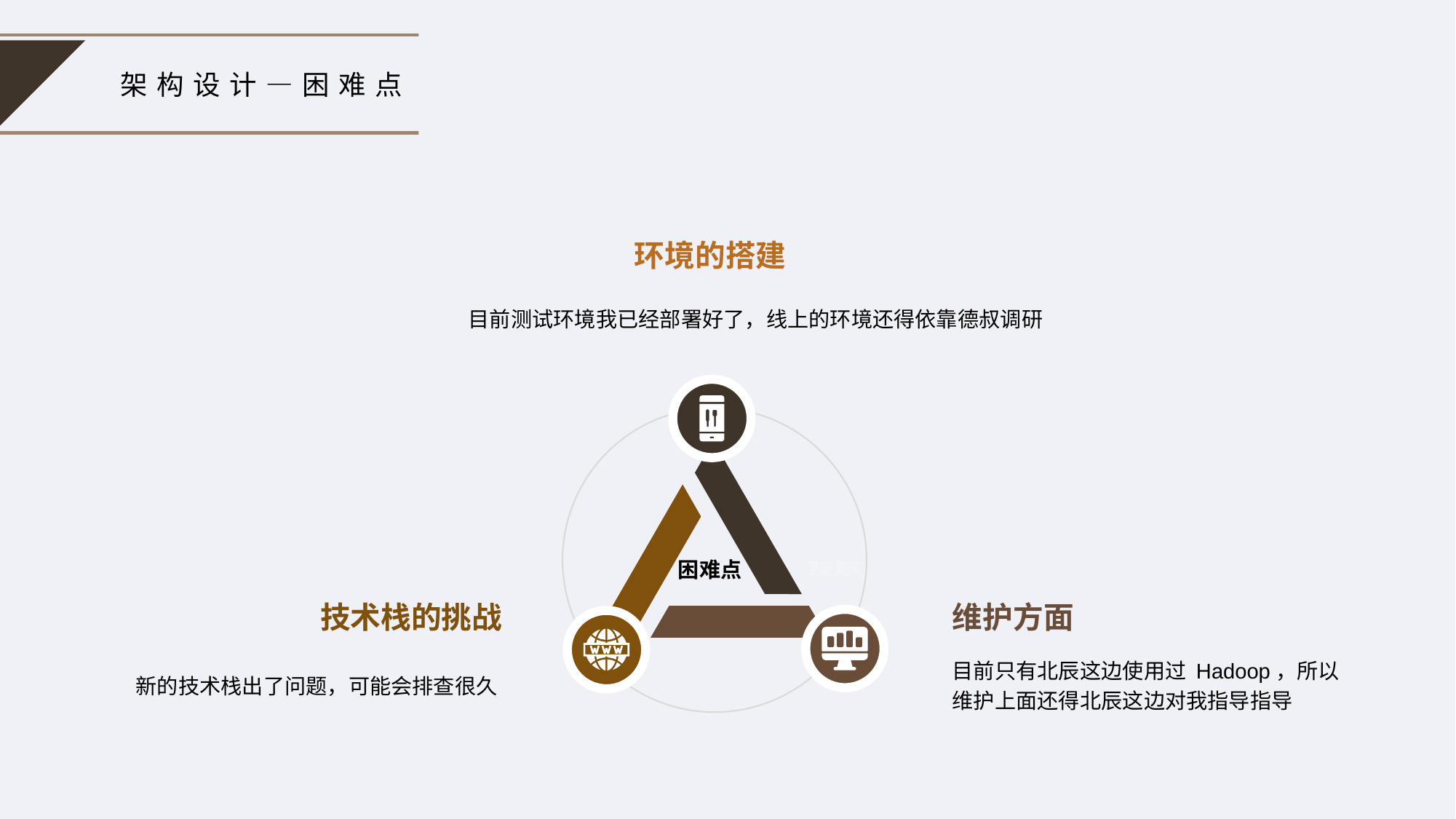

架构设计—困难点

环境的搭建
目前测试环境我已经部署好了，线上的环境还得依靠德叔调研

困难点
技术栈的挑战
新的技术栈出了问题，可能会排查很久
维护方面
目前只有北辰这边使用过 Hadoop，所以维护上面还得北辰这边对我指导指导